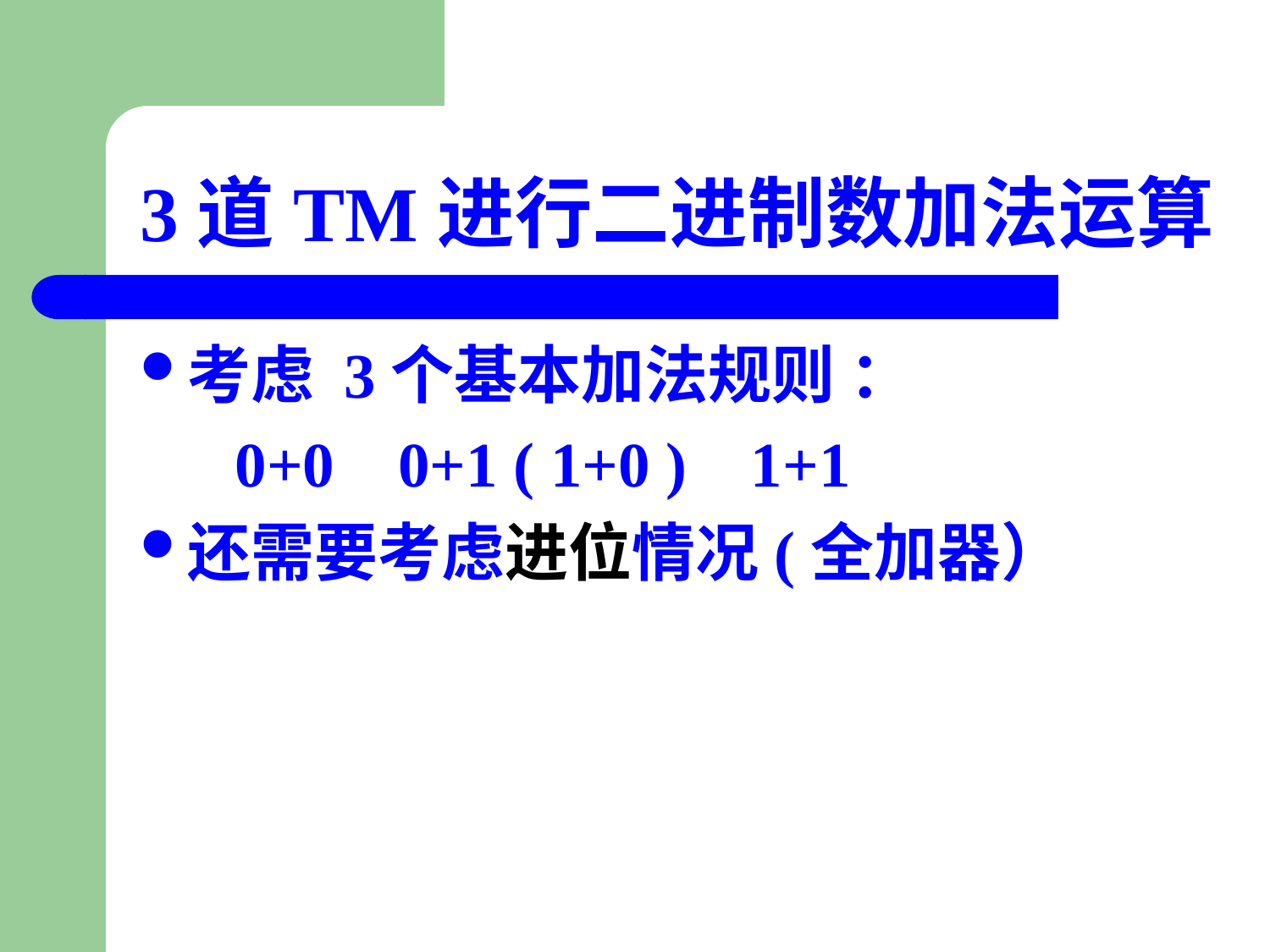

# 3道TM进行二进制数加法运算
考虑 3个基本加法规则 ：
      0+0    0+1 ( 1+0 )    1+1
还需要考虑进位情况(全加器）